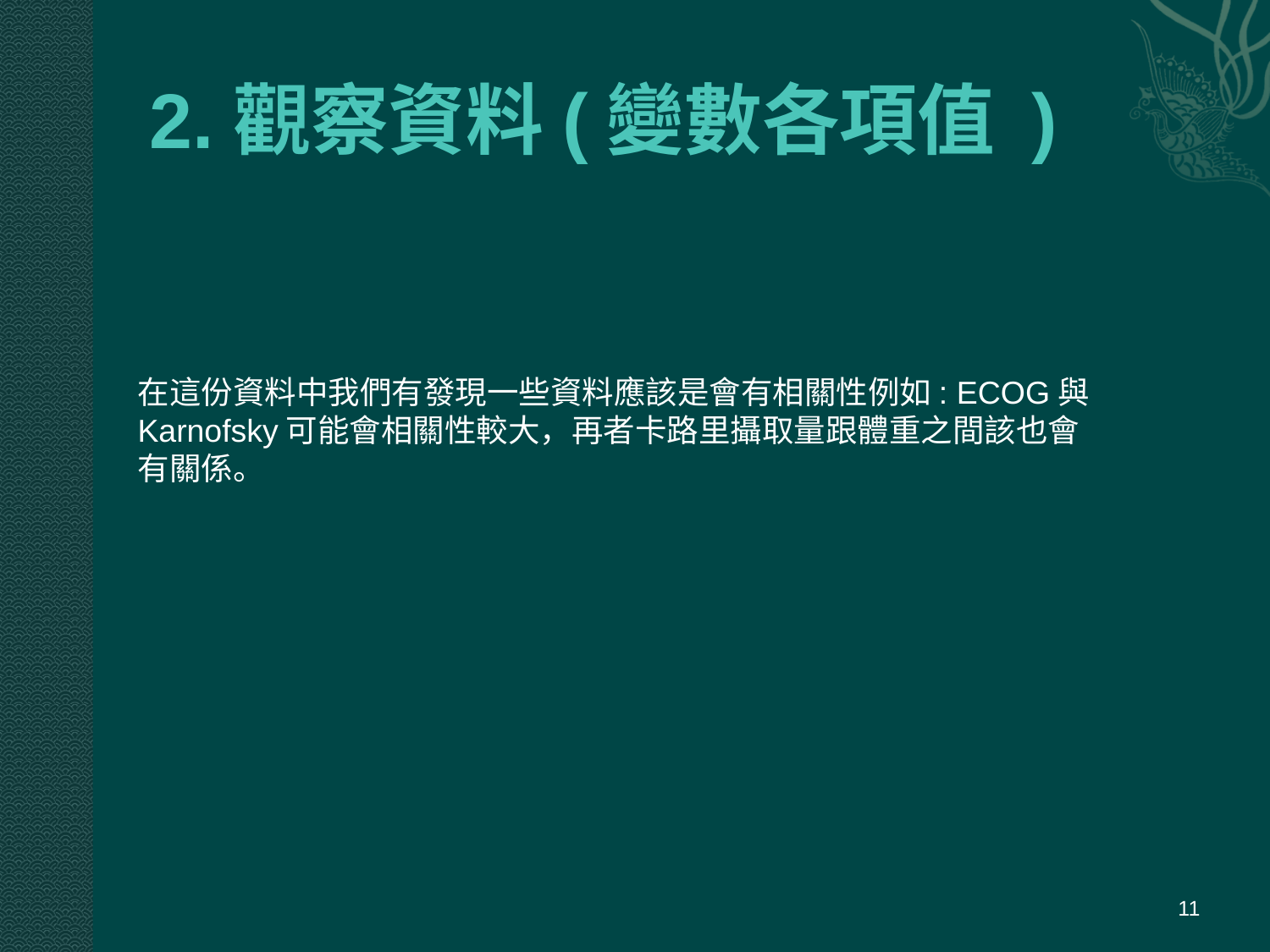

# 2.觀察資料(變數各項值 )
在這份資料中我們有發現一些資料應該是會有相關性例如: ECOG與Karnofsky可能會相關性較大，再者卡路里攝取量跟體重之間該也會有關係。

11